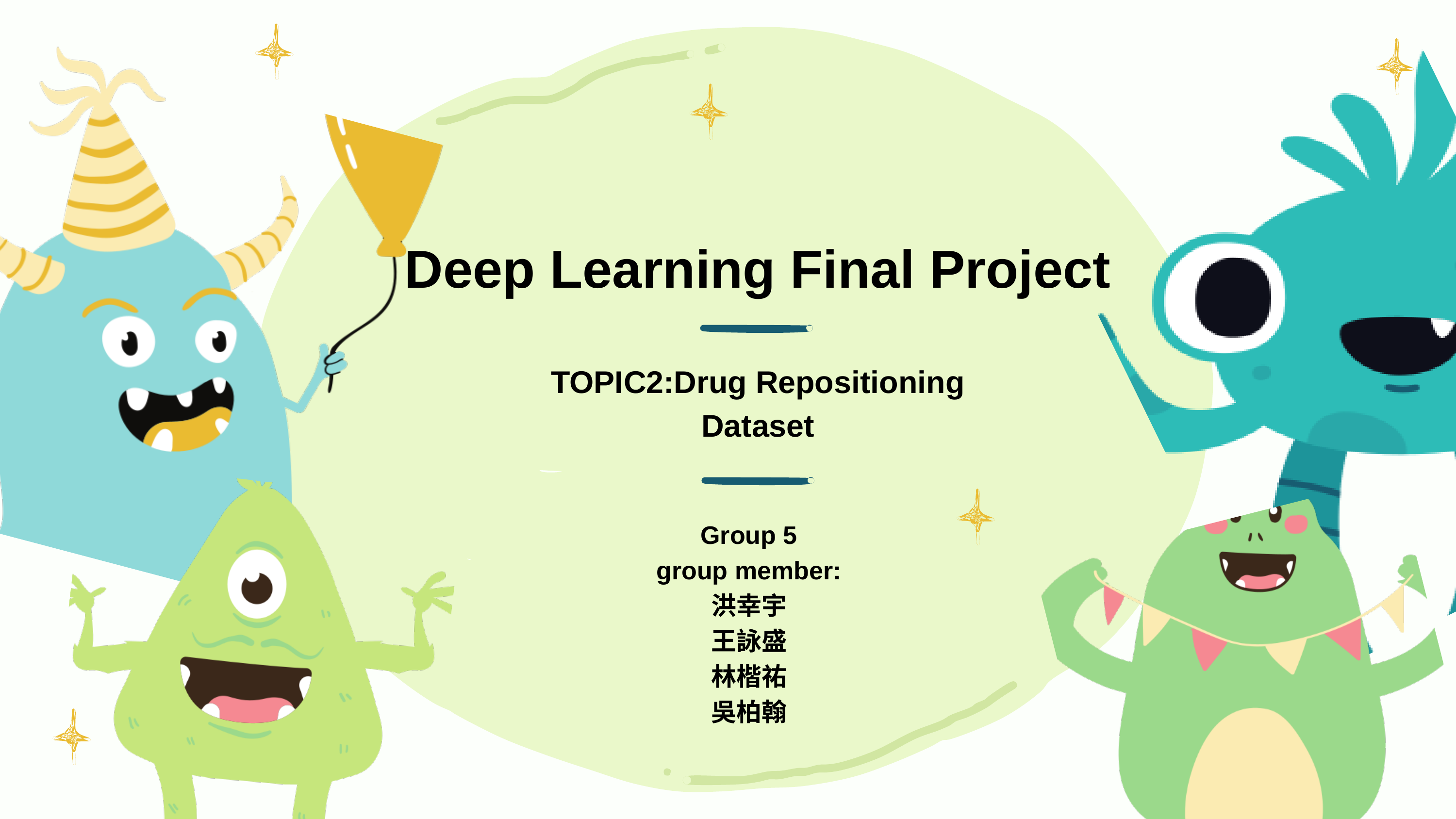

Deep Learning Final Project

TOPIC2:Drug Repositioning Dataset

Group 5
group member:
洪幸宇
王詠盛
林楷祐
吳柏翰